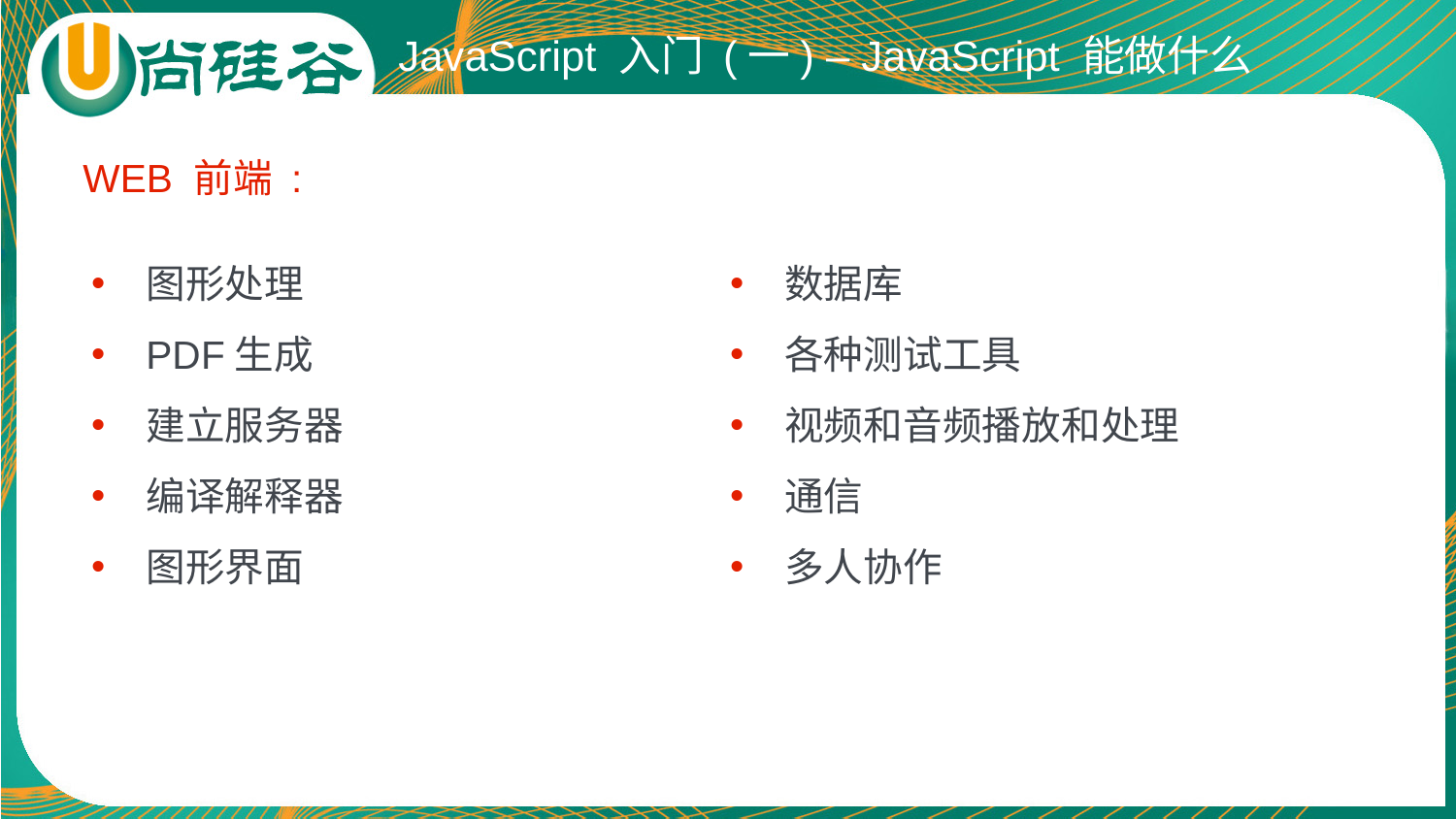

# JavaScript 入门 (一) – JavaScript 能做什么
WEB 前端 :

图形处理
PDF生成
建立服务器
编译解释器
图形界面

数据库
各种测试工具
视频和音频播放和处理
通信
多人协作